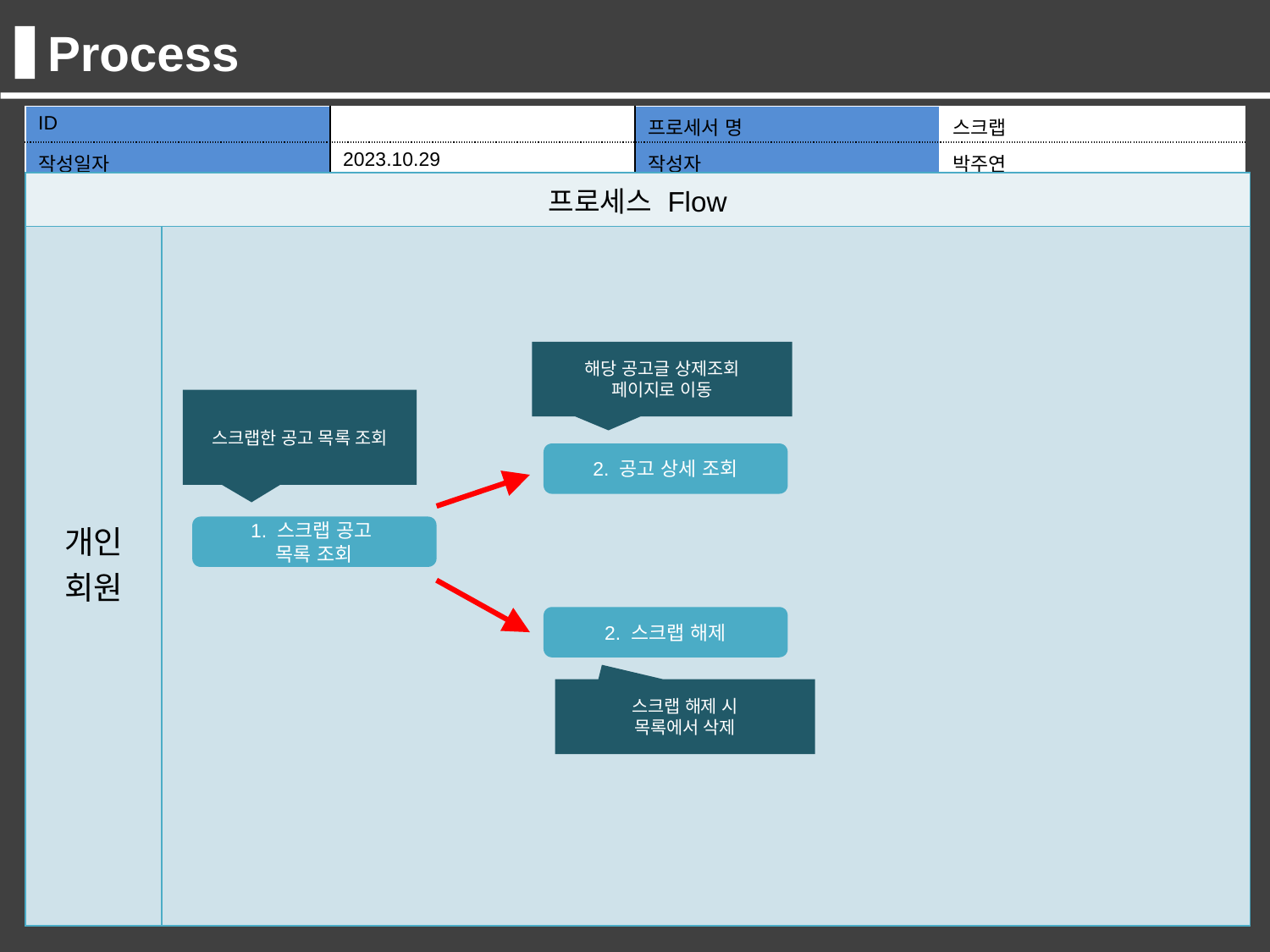

Process

| ID |  | 프로세서 명 | 스크랩 |
| --- | --- | --- | --- |
| 작성일자 | 2023.10.29 | 작성자 | 박주연 |
| 프로세스 Flow |  |
| --- | --- |
| 개인 회원 |  |
해당 공고글 상제조회
페이지로 이동
스크랩한 공고 목록 조회
2. 공고 상세 조회
1. 스크랩 공고
목록 조회
2. 스크랩 해제
스크랩 해제 시
목록에서 삭제